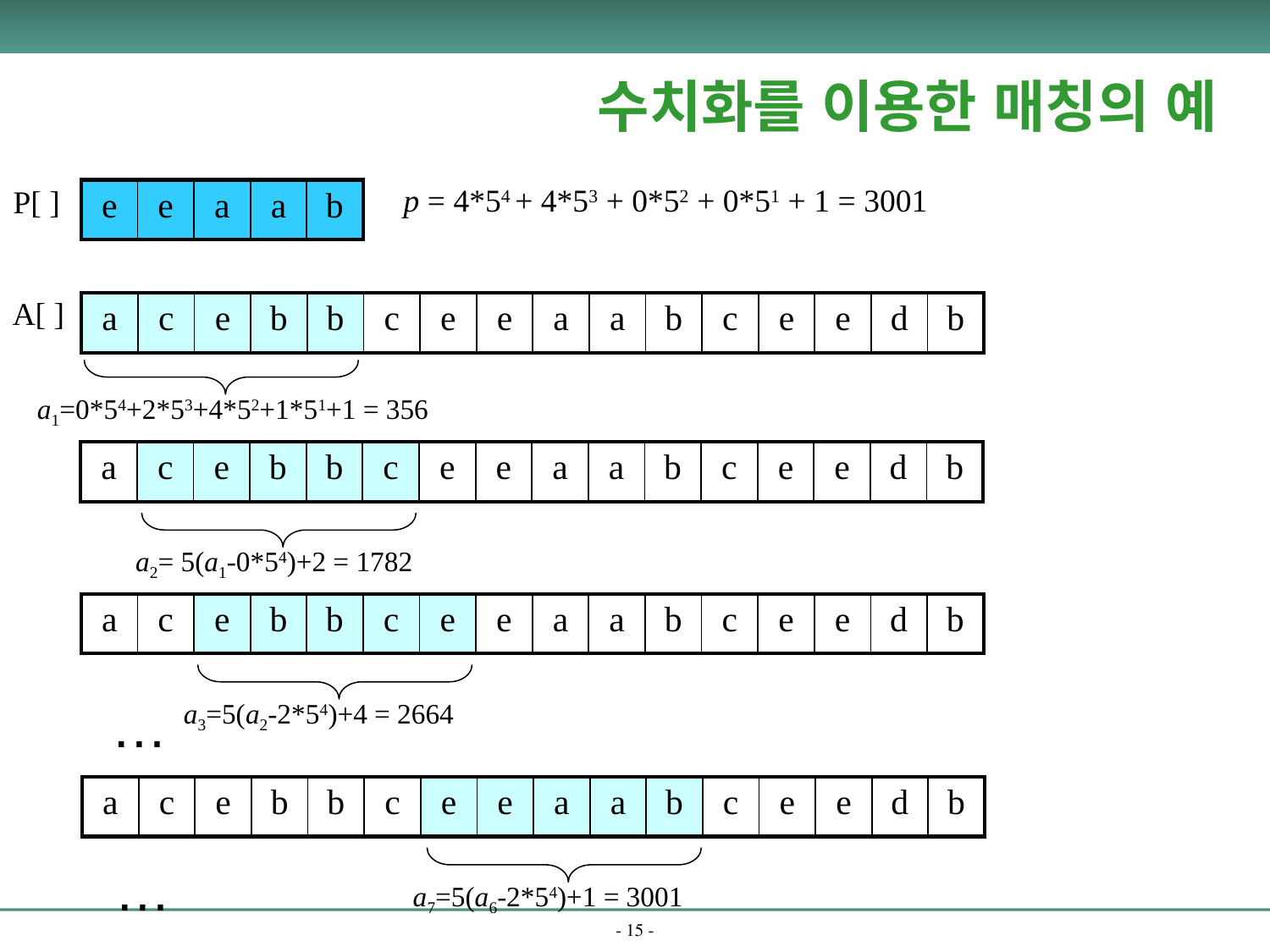

수치화를 이용한 매칭의 예
| e | e | a | a | b |
| --- | --- | --- | --- | --- |
p = 4*54 + 4*53 + 0*52 + 0*51 + 1 = 3001
P[ ]

| a | c | e | b | b | c | e | e | a | a | b | c | e | e | d | b |
| --- | --- | --- | --- | --- | --- | --- | --- | --- | --- | --- | --- | --- | --- | --- | --- |
A[ ]
a1=0*54+2*53+4*52+1*51+1 = 356

| a | c | e | b | b | c | e | e | a | a | b | c | e | e | d | b |
| --- | --- | --- | --- | --- | --- | --- | --- | --- | --- | --- | --- | --- | --- | --- | --- |
a2= 5(a1-0*54)+2 = 1782

| a | c | e | b | b | c | e | e | a | a | b | c | e | e | d | b |
| --- | --- | --- | --- | --- | --- | --- | --- | --- | --- | --- | --- | --- | --- | --- | --- |
a3=5(a2-2*54)+4 = 2664
…

| a | c | e | b | b | c | e | e | a | a | b | c | e | e | d | b |
| --- | --- | --- | --- | --- | --- | --- | --- | --- | --- | --- | --- | --- | --- | --- | --- |
…
a7=5(a6-2*54)+1 = 3001